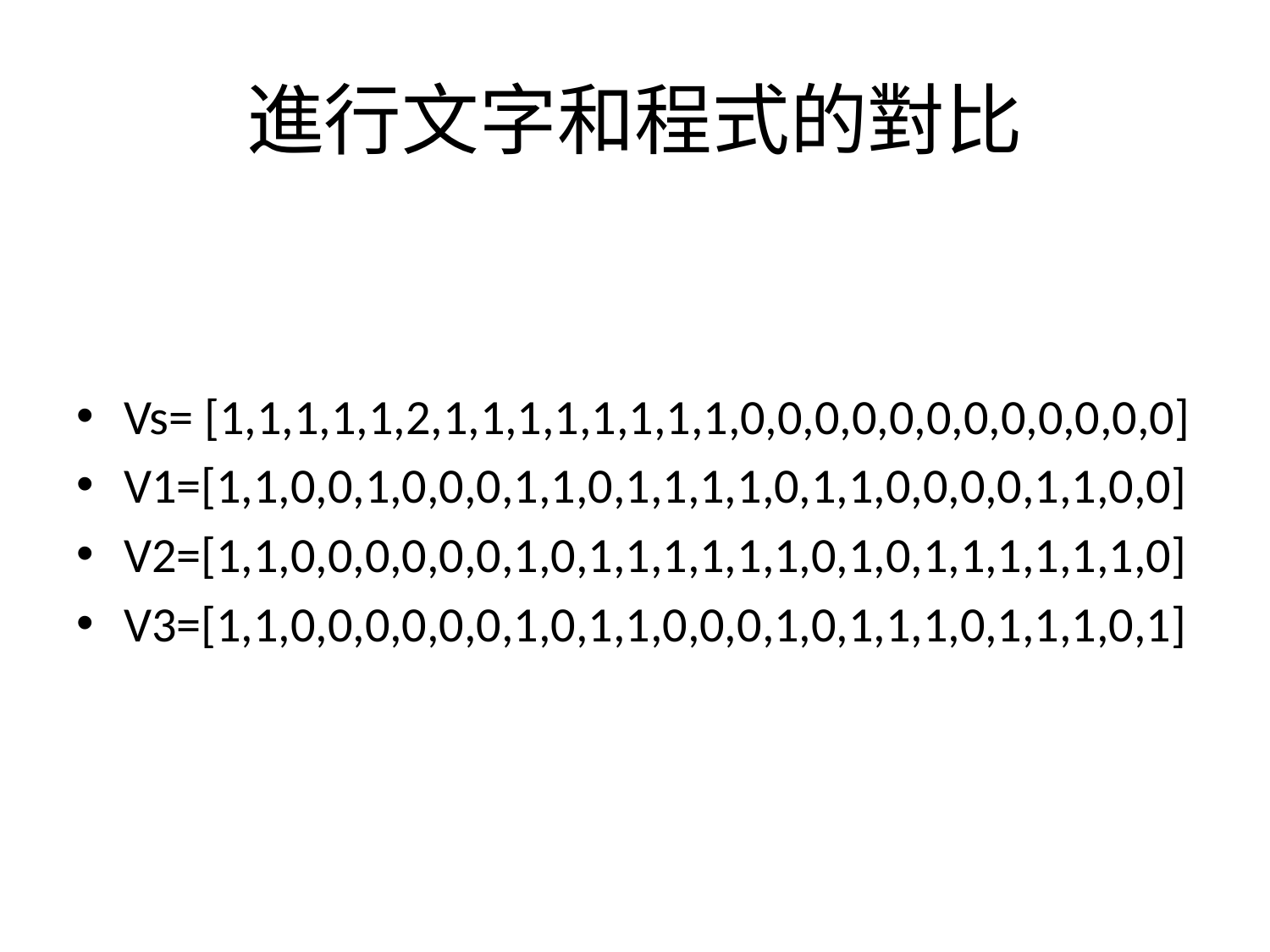

# 進行文字和程式的對比

Vs= [1,1,1,1,1,2,1,1,1,1,1,1,1,1,0,0,0,0,0,0,0,0,0,0,0,0]
V1=[1,1,0,0,1,0,0,0,1,1,0,1,1,1,1,0,1,1,0,0,0,0,1,1,0,0]
V2=[1,1,0,0,0,0,0,0,1,0,1,1,1,1,1,1,0,1,0,1,1,1,1,1,1,0]
V3=[1,1,0,0,0,0,0,0,1,0,1,1,0,0,0,1,0,1,1,1,0,1,1,1,0,1]